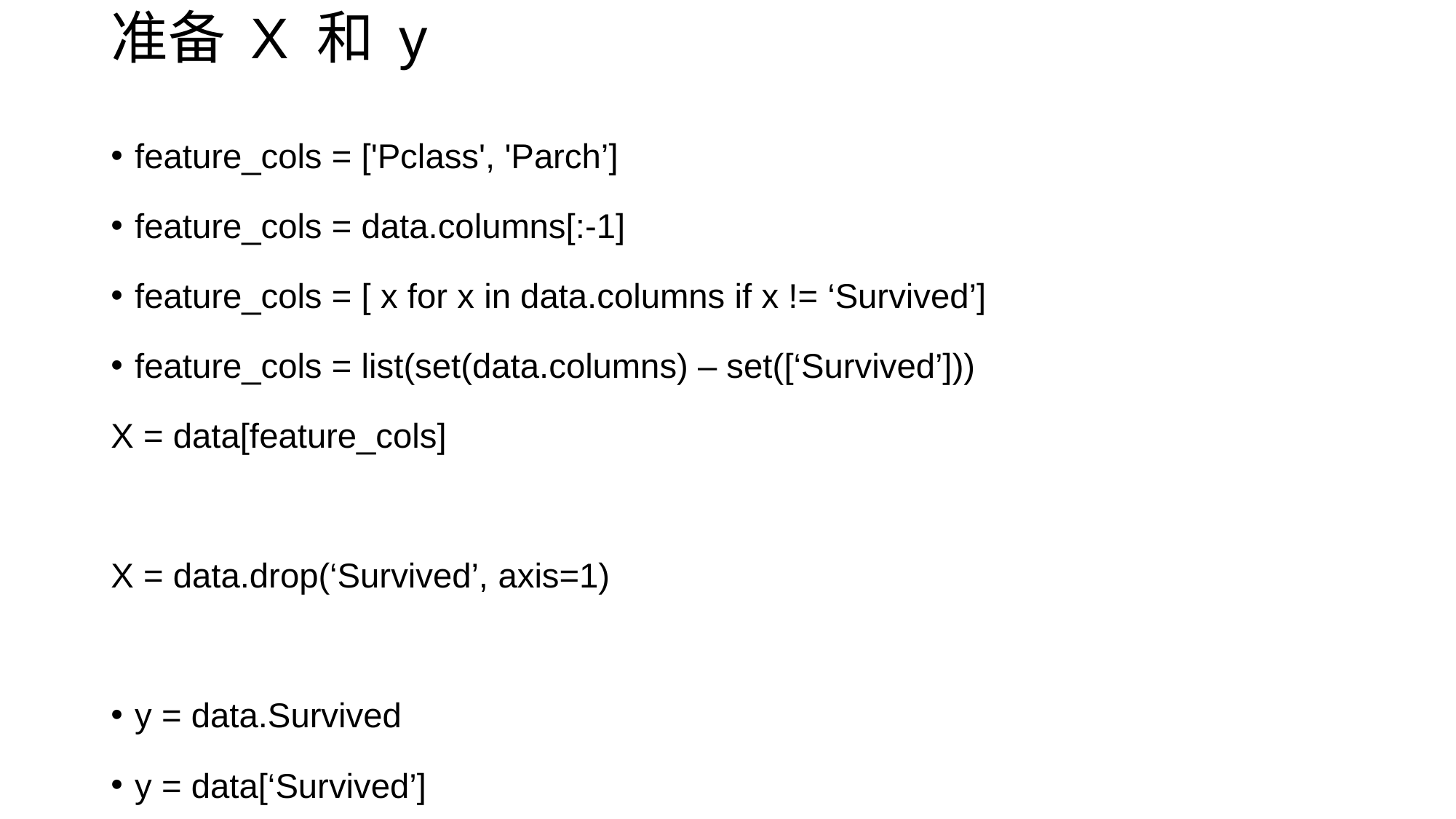

# 准备 X 和 y
feature_cols = ['Pclass', 'Parch’]
feature_cols = data.columns[:-1]
feature_cols = [ x for x in data.columns if x != ‘Survived’]
feature_cols = list(set(data.columns) – set([‘Survived’]))
X = data[feature_cols]

X = data.drop(‘Survived’, axis=1)

y = data.Survived
y = data[‘Survived’]